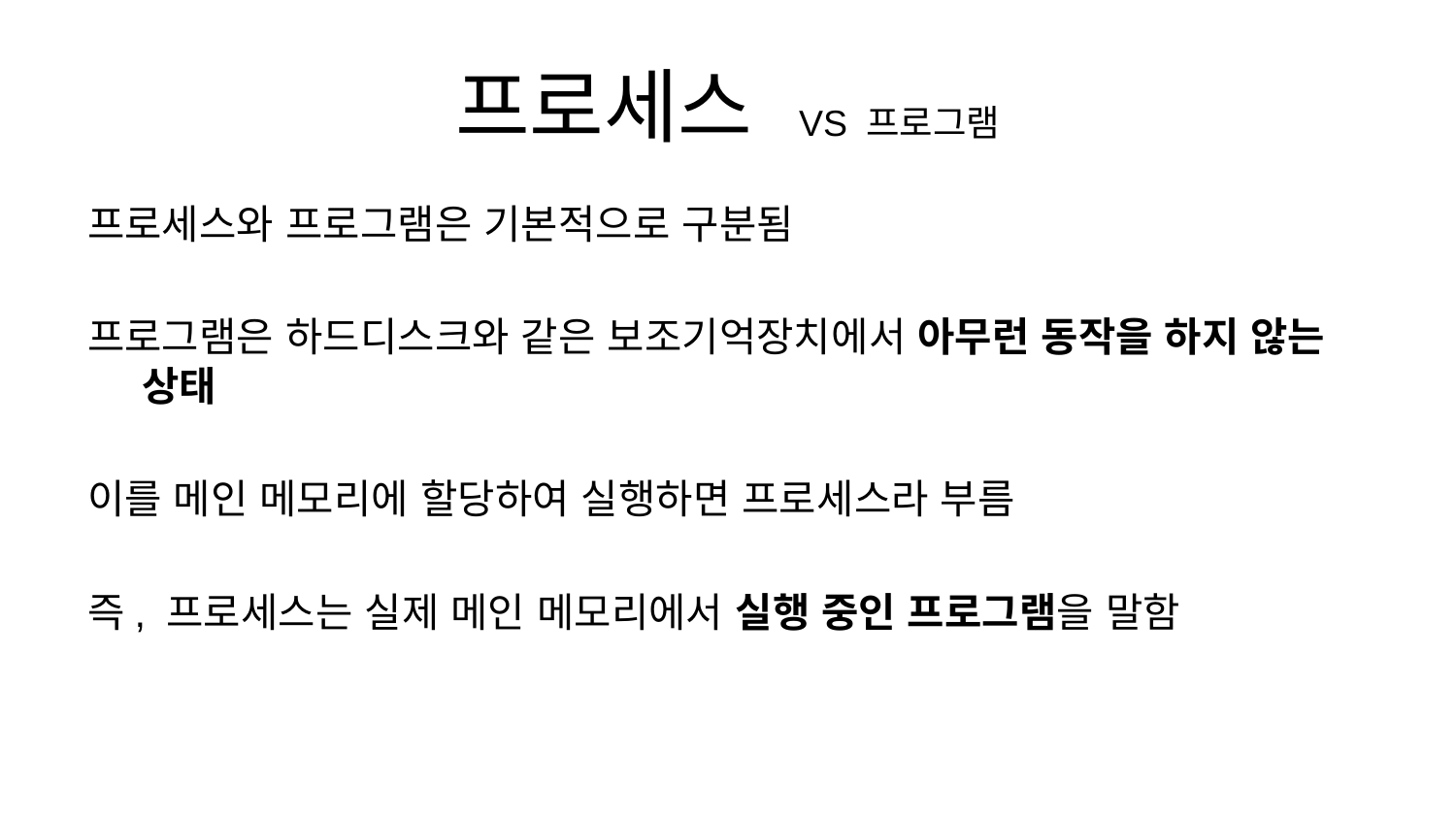

# 프로세스 VS 프로그램
프로세스와 프로그램은 기본적으로 구분됨

프로그램은 하드디스크와 같은 보조기억장치에서 아무런 동작을 하지 않는 상태

이를 메인 메모리에 할당하여 실행하면 프로세스라 부름

즉, 프로세스는 실제 메인 메모리에서 실행 중인 프로그램을 말함